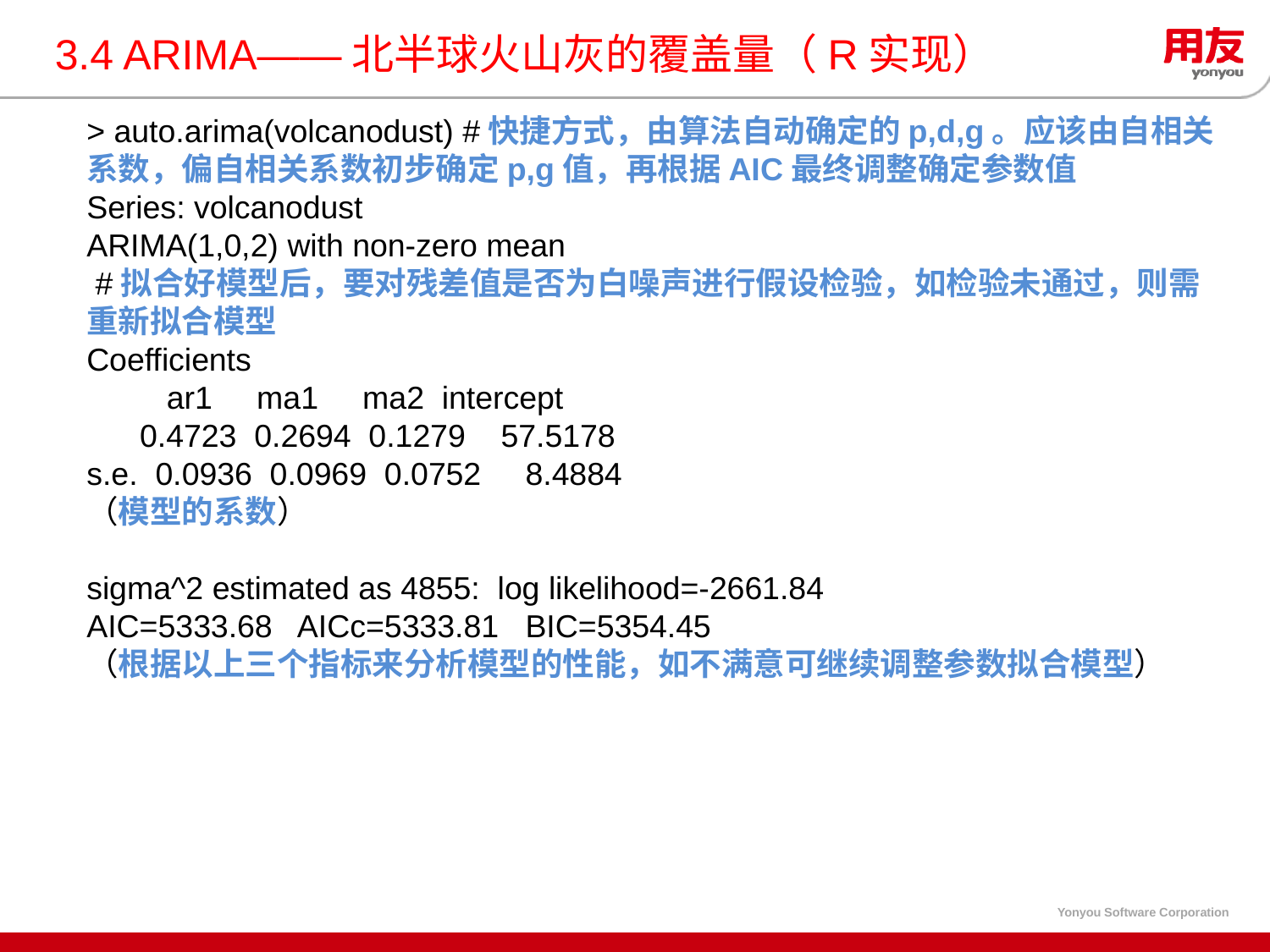

# 3.4 ARIMA——北半球火山灰的覆盖量（R实现）
> auto.arima(volcanodust) #快捷方式，由算法自动确定的p,d,g。应该由自相关系数，偏自相关系数初步确定p,g值，再根据AIC最终调整确定参数值
Series: volcanodust
ARIMA(1,0,2) with non-zero mean
 #拟合好模型后，要对残差值是否为白噪声进行假设检验，如检验未通过，则需重新拟合模型
Coefficients
         ar1     ma1     ma2  intercept
      0.4723  0.2694  0.1279    57.5178
s.e.  0.0936  0.0969  0.0752     8.4884
（模型的系数）

sigma^2 estimated as 4855:  log likelihood=-2661.84
AIC=5333.68   AICc=5333.81   BIC=5354.45
（根据以上三个指标来分析模型的性能，如不满意可继续调整参数拟合模型）